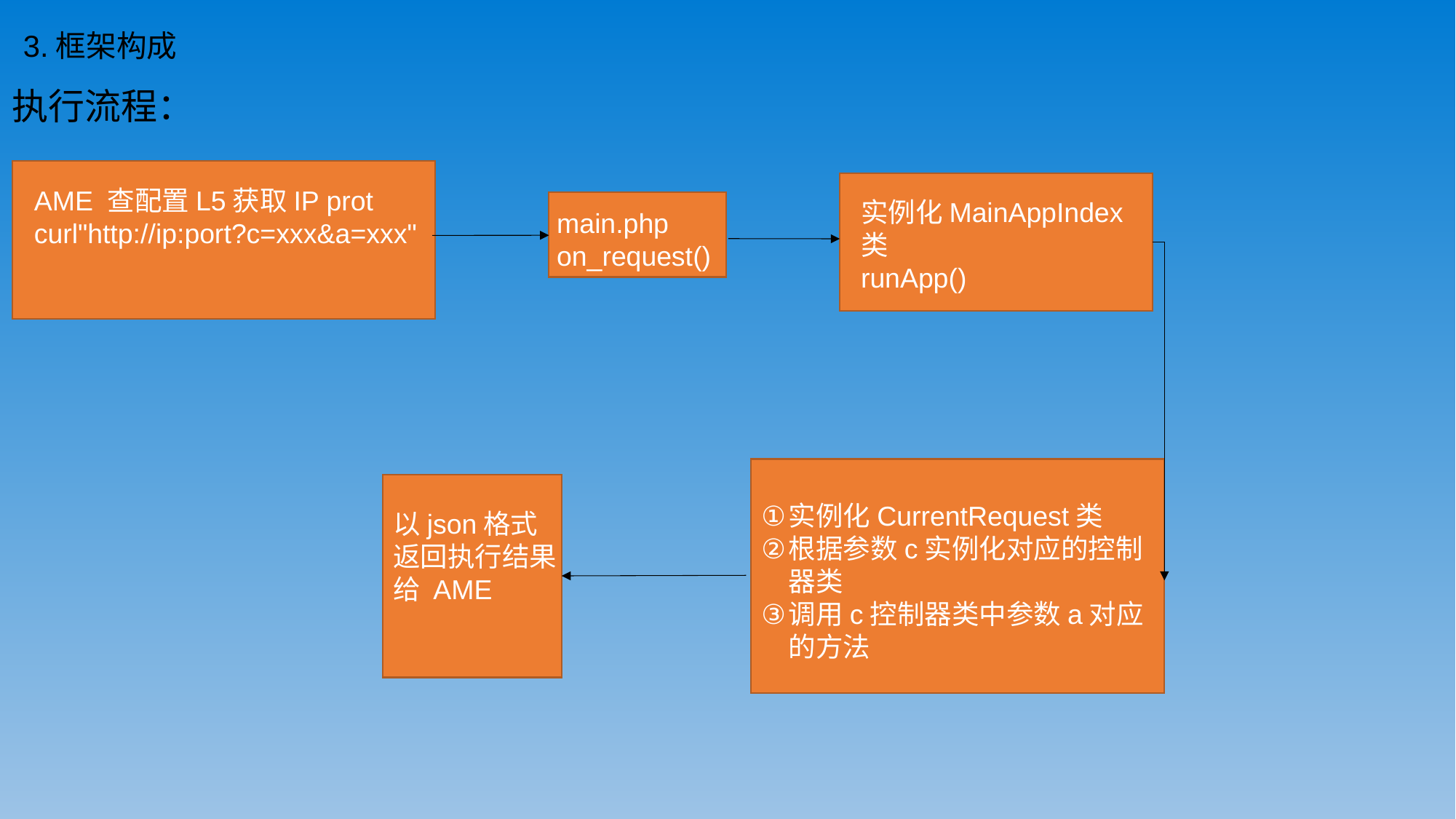

3.框架构成
# 执行流程：

实例化MainAppIndex类
runApp()

main.php
on_request()
AME 查配置L5获取IP prot
curl"http://ip:port?c=xxx&a=xxx"

实例化CurrentRequest类
根据参数c实例化对应的控制器类
调用c控制器类中参数a对应的方法

以json格式返回执行结果给 AME